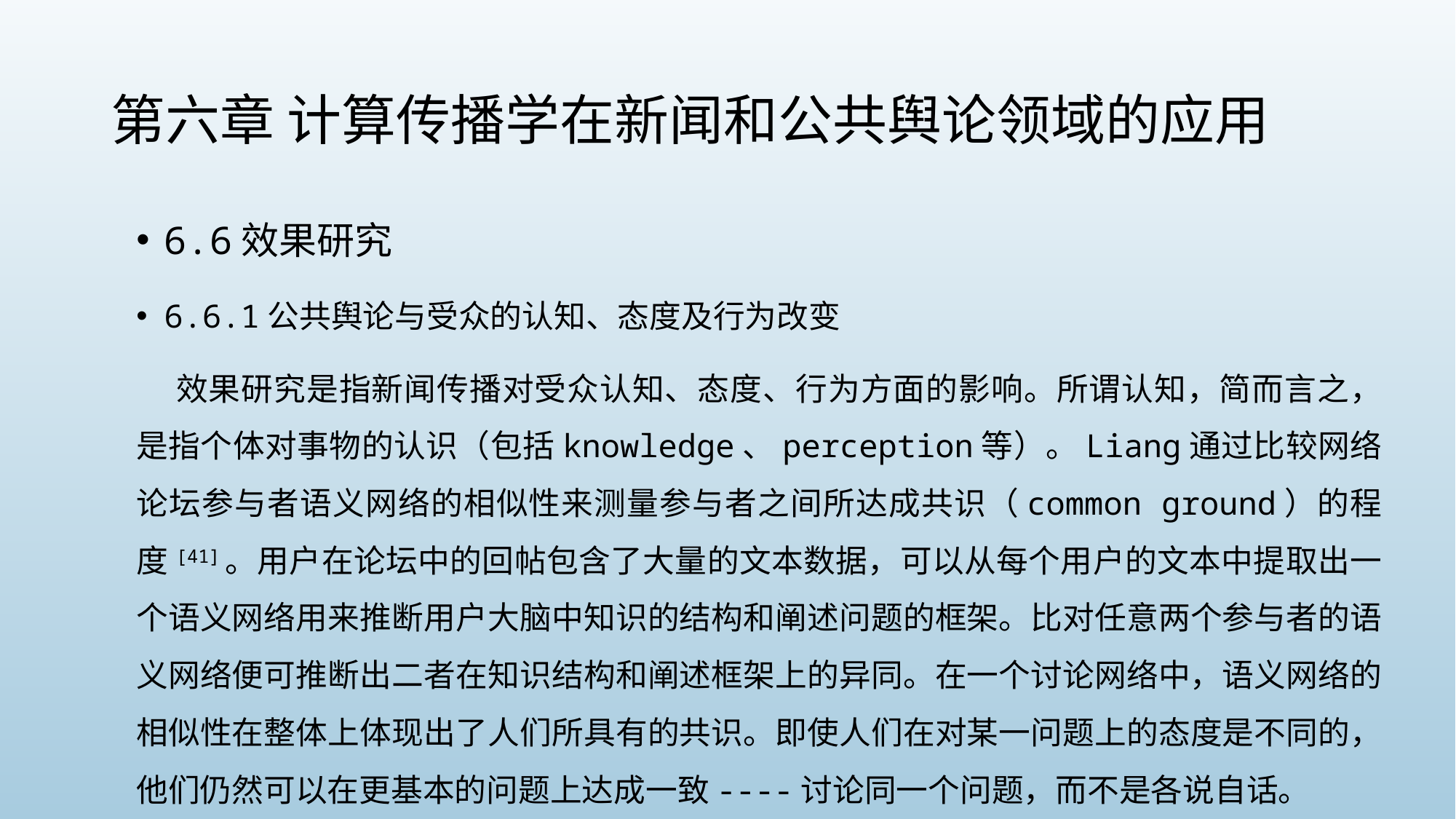

# 第六章 计算传播学在新闻和公共舆论领域的应用
6.6效果研究
6.6.1公共舆论与受众的认知、态度及行为改变
    效果研究是指新闻传播对受众认知、态度、行为方面的影响。所谓认知，简而言之，是指个体对事物的认识（包括knowledge、perception等）。Liang通过比较网络论坛参与者语义网络的相似性来测量参与者之间所达成共识（common ground）的程度[41]。用户在论坛中的回帖包含了大量的文本数据，可以从每个用户的文本中提取出一个语义网络用来推断用户大脑中知识的结构和阐述问题的框架。比对任意两个参与者的语义网络便可推断出二者在知识结构和阐述框架上的异同。在一个讨论网络中，语义网络的相似性在整体上体现出了人们所具有的共识。即使人们在对某一问题上的态度是不同的，他们仍然可以在更基本的问题上达成一致----讨论同一个问题，而不是各说自话。